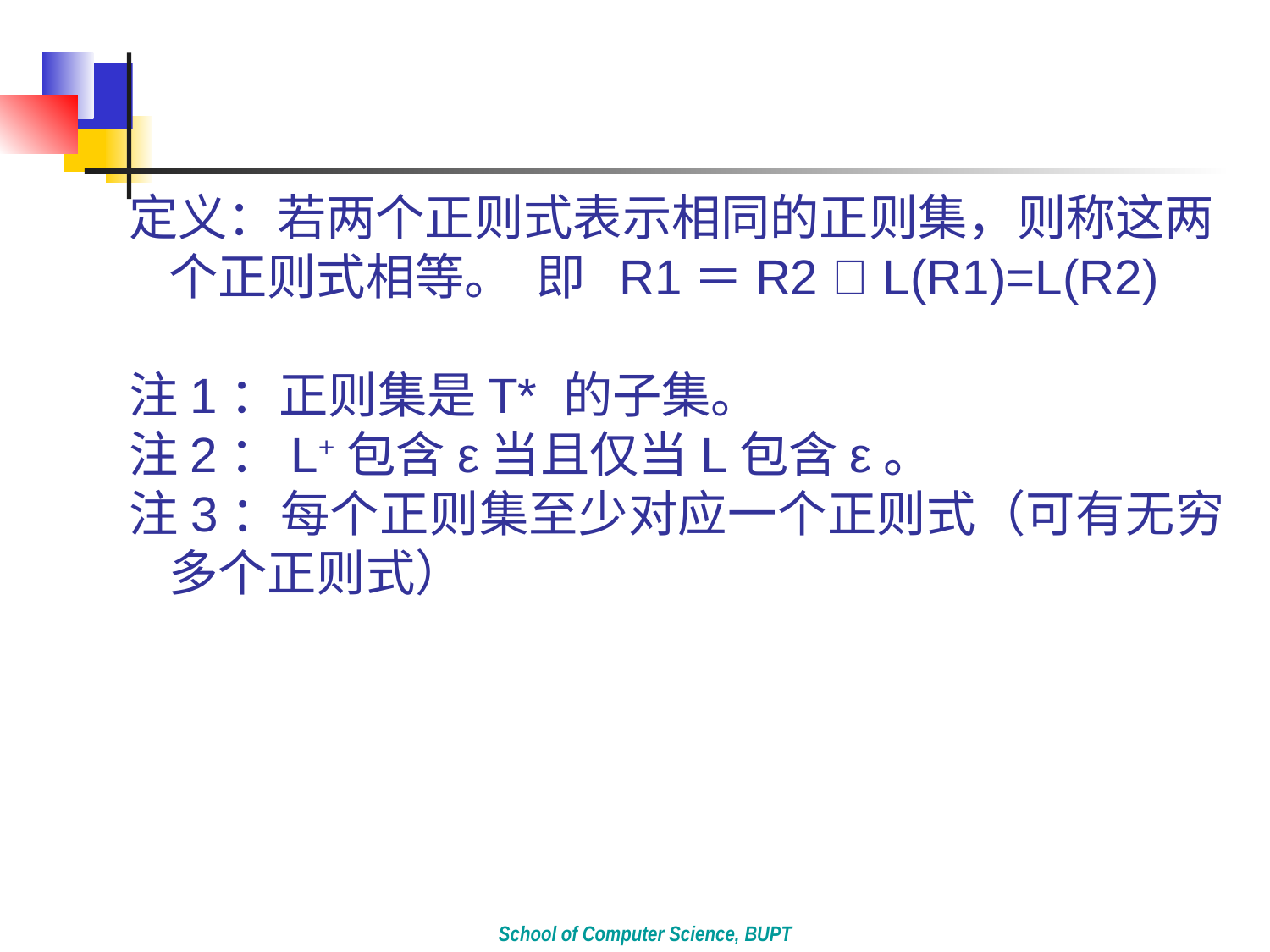

#
定义：若两个正则式表示相同的正则集，则称这两个正则式相等。  即  R1＝R2 ⇔ L(R1)=L(R2)

注1：正则集是T* 的子集。
注2：L+包含ε当且仅当L包含ε。
注3：每个正则集至少对应一个正则式（可有无穷多个正则式）

School of Computer Science, BUPT
33